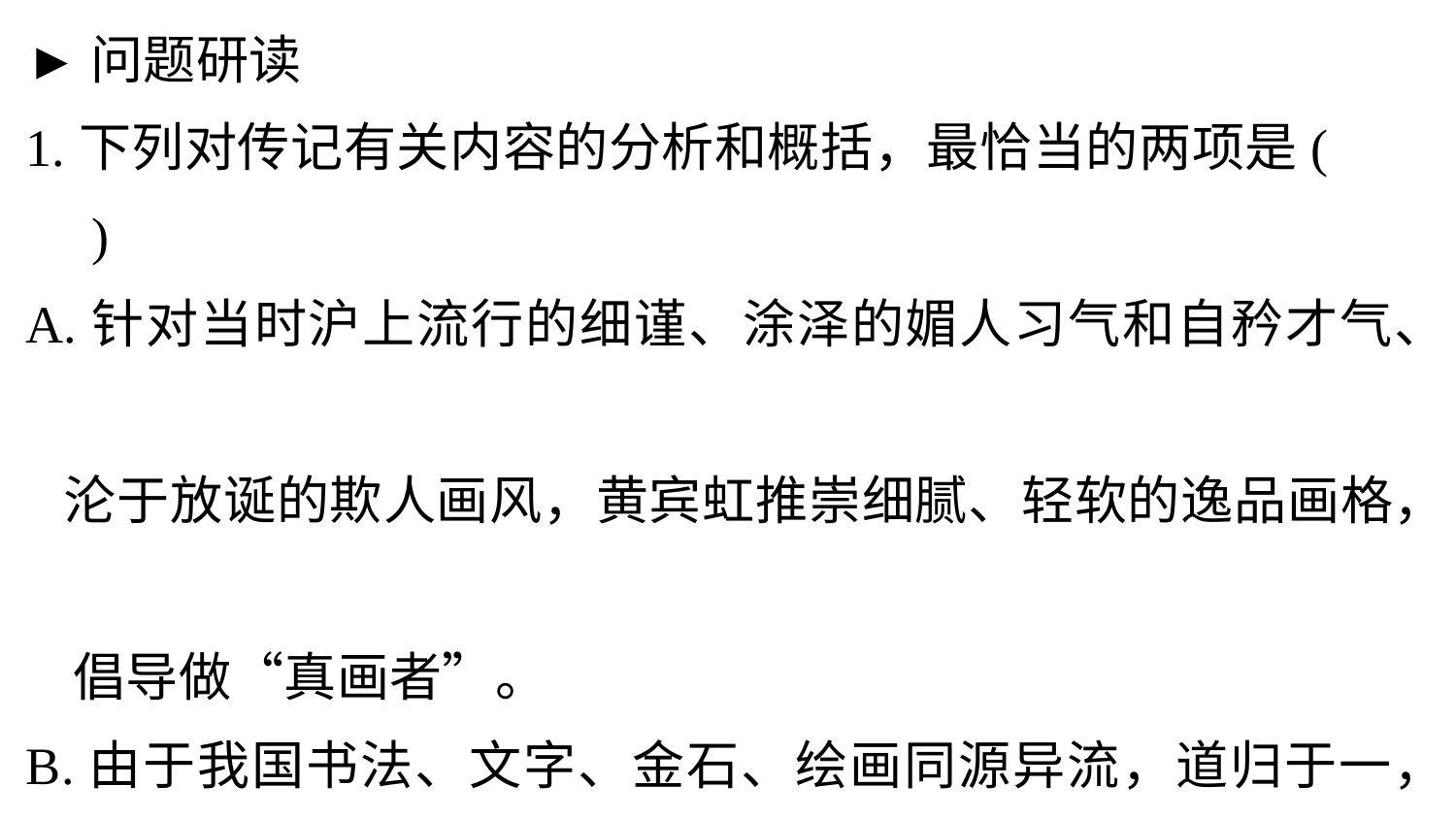

►问题研读
1.下列对传记有关内容的分析和概括，最恰当的两项是(　　)
A.针对当时沪上流行的细谨、涂泽的媚人习气和自矜才气、
   沦于放诞的欺人画风，黄宾虹推崇细腻、轻软的逸品画格，
    倡导做“真画者”。
B.由于我国书法、文字、金石、绘画同源异流，道归于一，
    要研究中国书法、绘画的笔法意蕴，就只能从上古时期的
   甲骨、古玉、铜器入手。